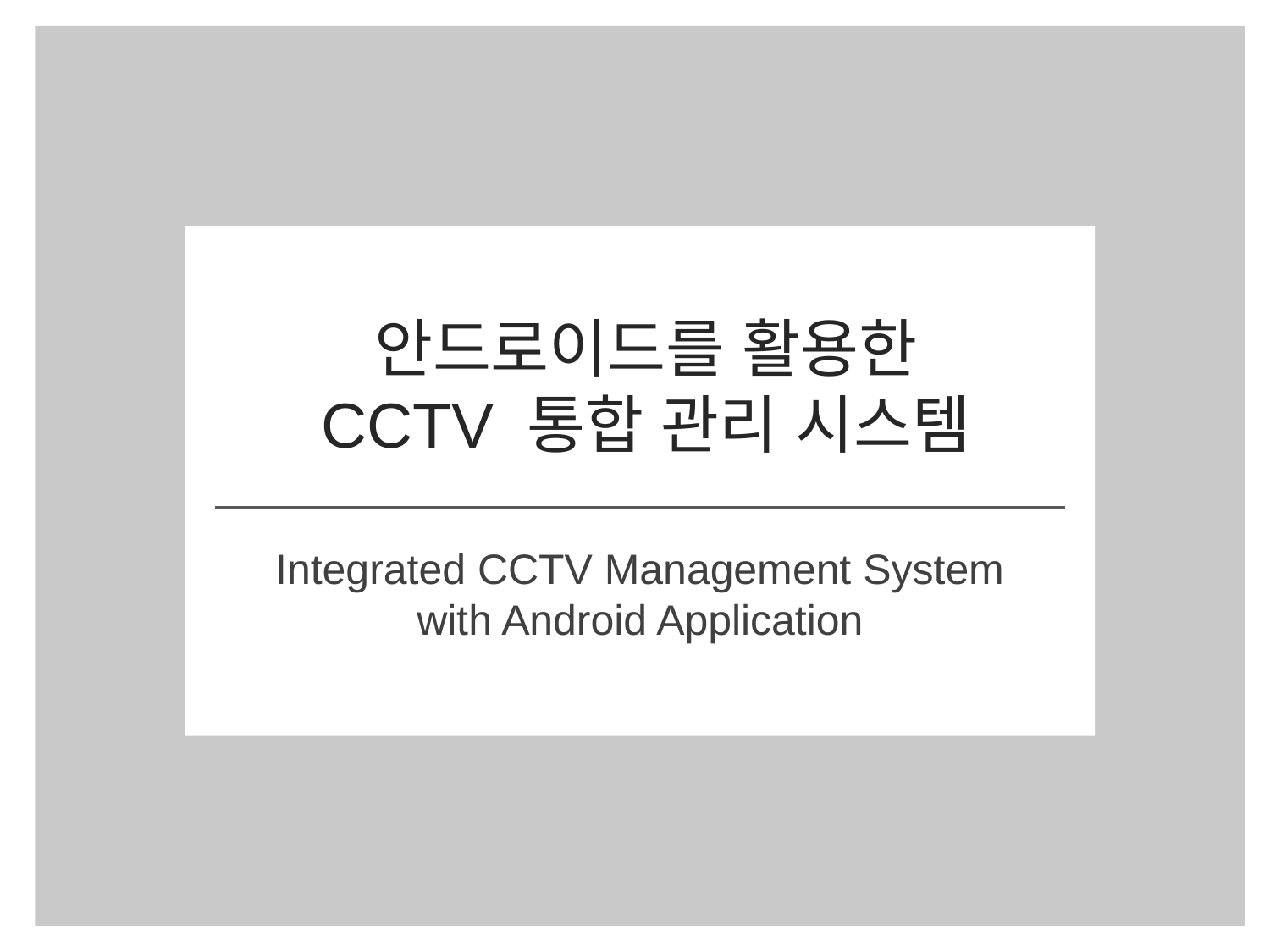

# 안드로이드를 활용한 CCTV 통합 관리 시스템
Integrated CCTV Management System with Android Application